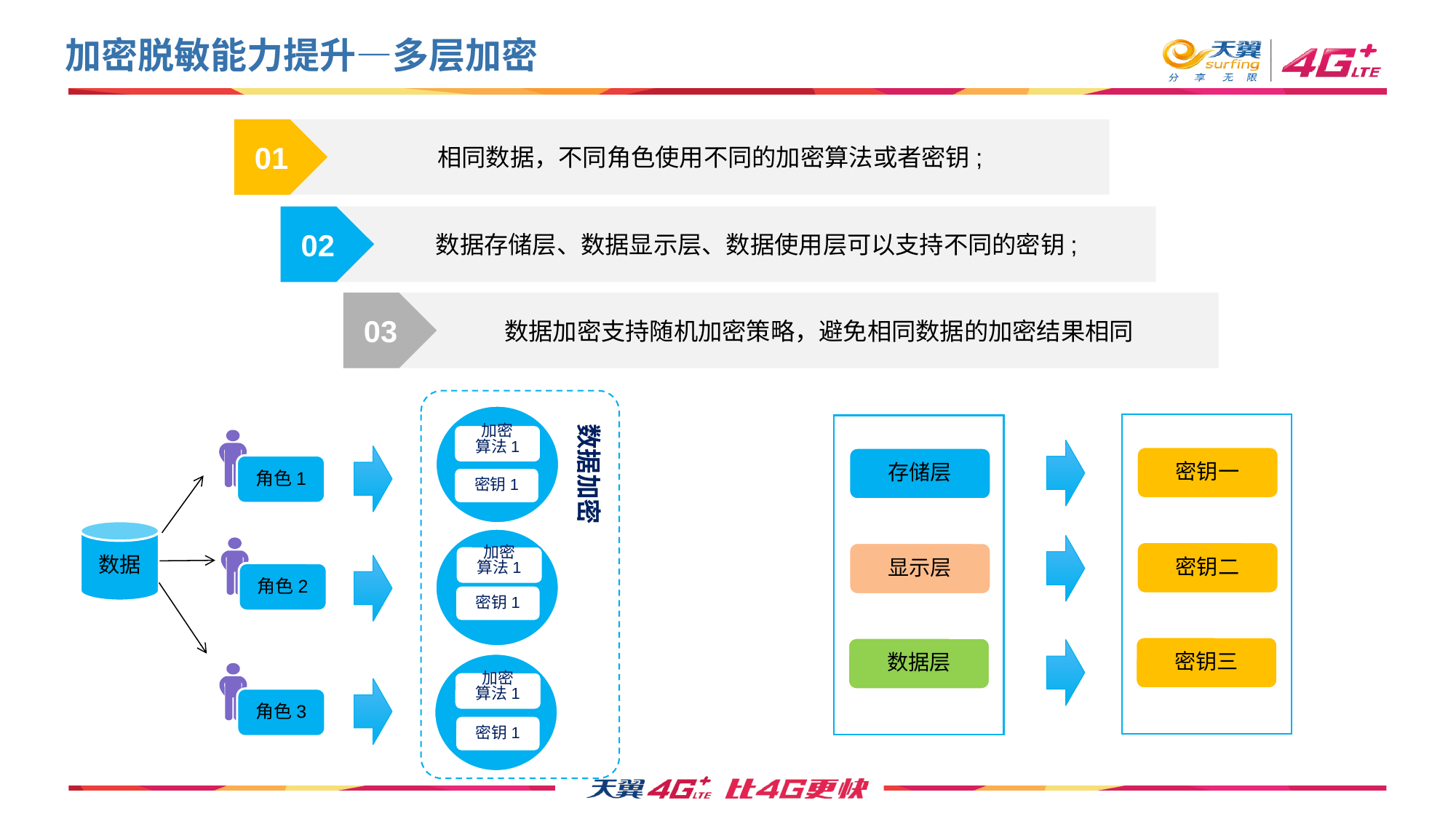

加密脱敏能力提升—多层加密
相同数据，不同角色使用不同的加密算法或者密钥;
01
数据存储层、数据显示层、数据使用层可以支持不同的密钥;
02
数据加密支持随机加密策略，避免相同数据的加密结果相同
03

数据加密
加密
算法1

角色1
密钥1
数据

加密
算法1
角色2
密钥1

角色3
密钥1

密钥一
存储层
密钥二
显示层
密钥三
数据层

加密
算法1